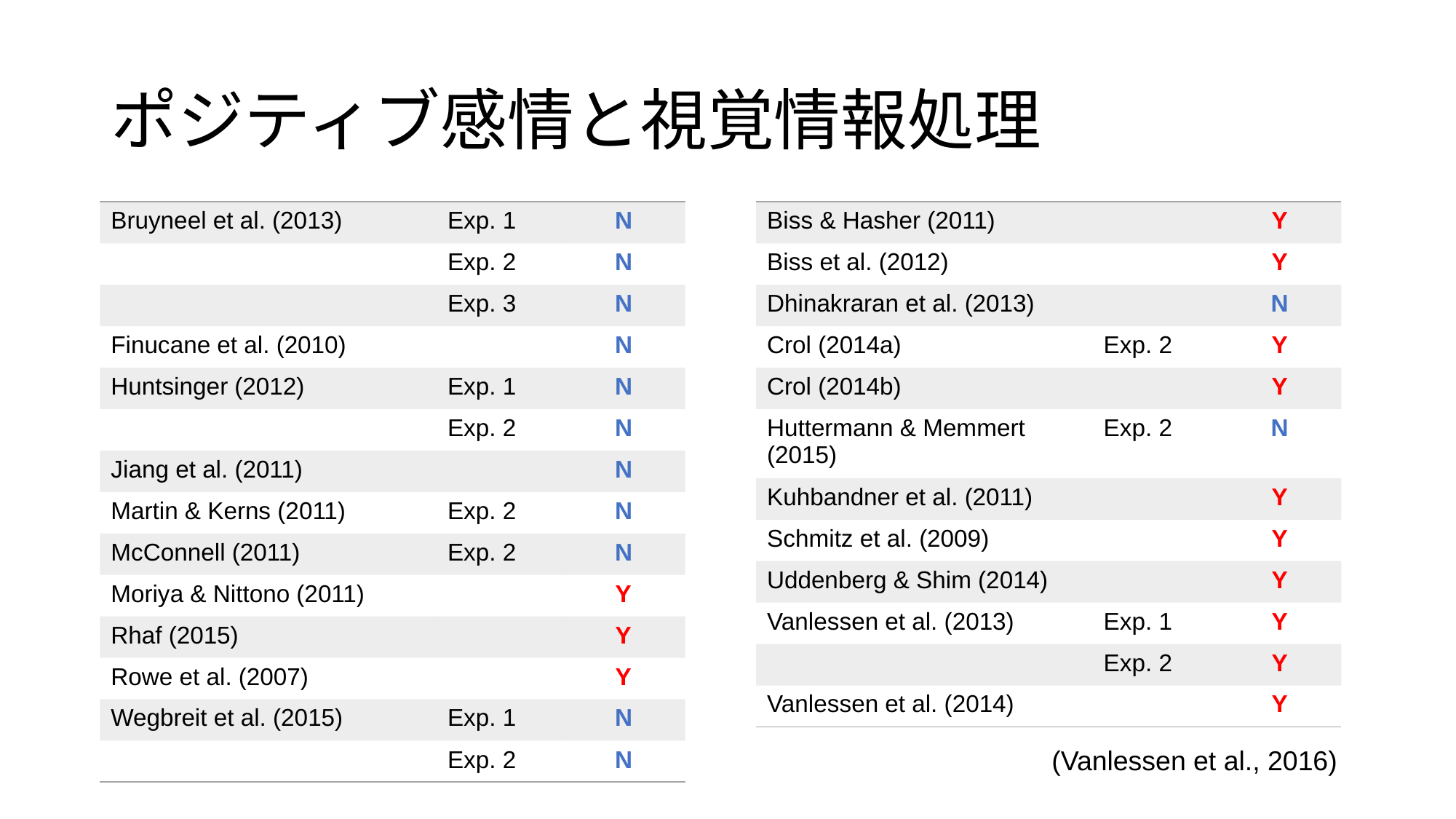

# ポジティブ感情と視覚情報処理
| Bruyneel et al. (2013) | Exp. 1 | N |
| --- | --- | --- |
|  | Exp. 2 | N |
|  | Exp. 3 | N |
| Finucane et al. (2010) |  | N |
| Huntsinger (2012) | Exp. 1 | N |
|  | Exp. 2 | N |
| Jiang et al. (2011) |  | N |
| Martin & Kerns (2011) | Exp. 2 | N |
| McConnell (2011) | Exp. 2 | N |
| Moriya & Nittono (2011) |  | Y |
| Rhaf (2015) |  | Y |
| Rowe et al. (2007) |  | Y |
| Wegbreit et al. (2015) | Exp. 1 | N |
|  | Exp. 2 | N |
| Biss & Hasher (2011) |  | Y |
| --- | --- | --- |
| Biss et al. (2012) |  | Y |
| Dhinakraran et al. (2013) |  | N |
| Crol (2014a) | Exp. 2 | Y |
| Crol (2014b) |  | Y |
| Huttermann & Memmert (2015) | Exp. 2 | N |
| Kuhbandner et al. (2011) |  | Y |
| Schmitz et al. (2009) |  | Y |
| Uddenberg & Shim (2014) |  | Y |
| Vanlessen et al. (2013) | Exp. 1 | Y |
|  | Exp. 2 | Y |
| Vanlessen et al. (2014) |  | Y |
(Vanlessen et al., 2016)